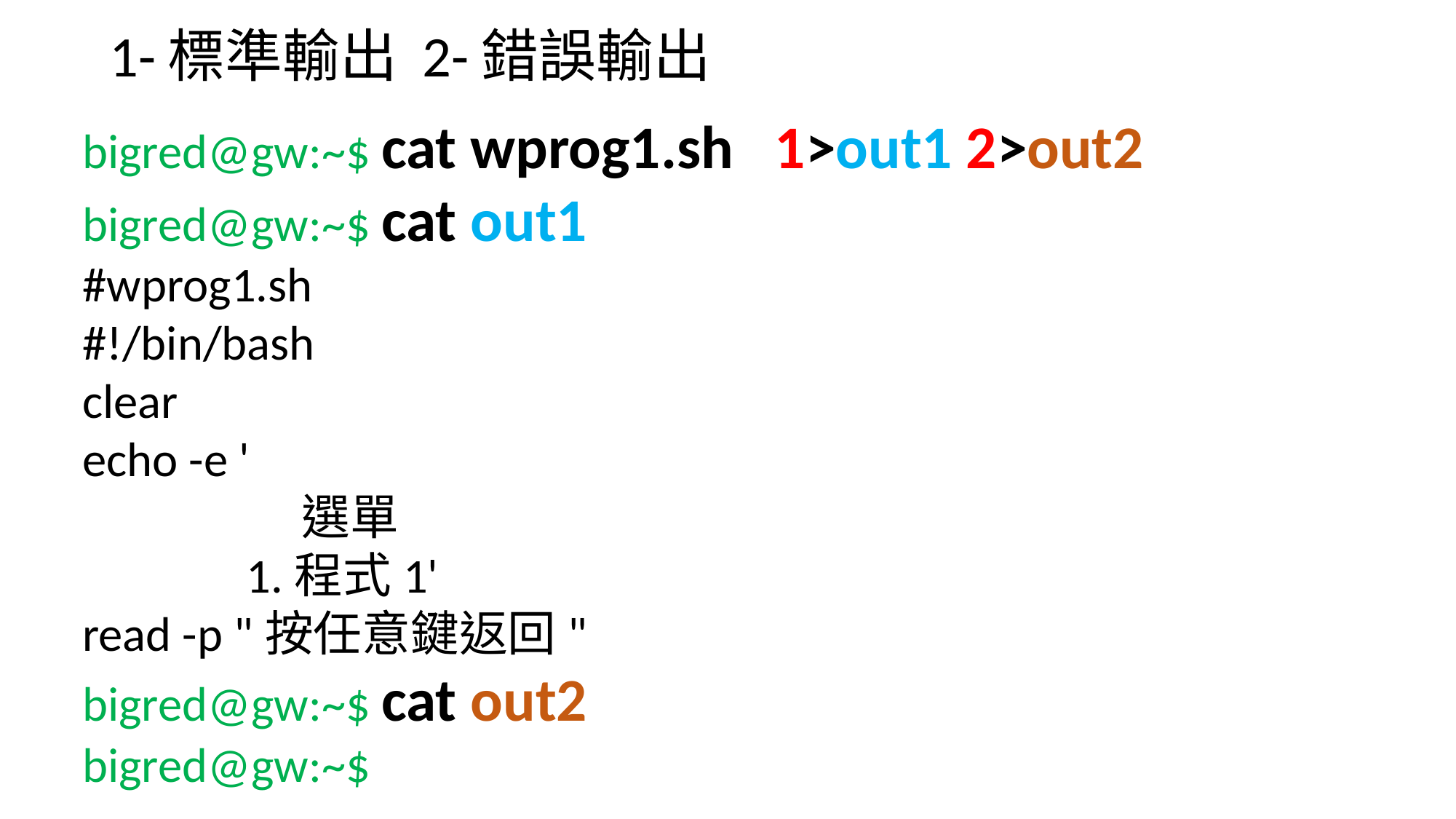

# 1-標準輸出 2-錯誤輸出
bigred@gw:~$ cat wprog1.sh   1>out1 2>out2
bigred@gw:~$ cat out1
#wprog1.sh
#!/bin/bash
clear
echo -e '
                   選單
               1.程式1'
read -p "按任意鍵返回"
bigred@gw:~$ cat out2
bigred@gw:~$